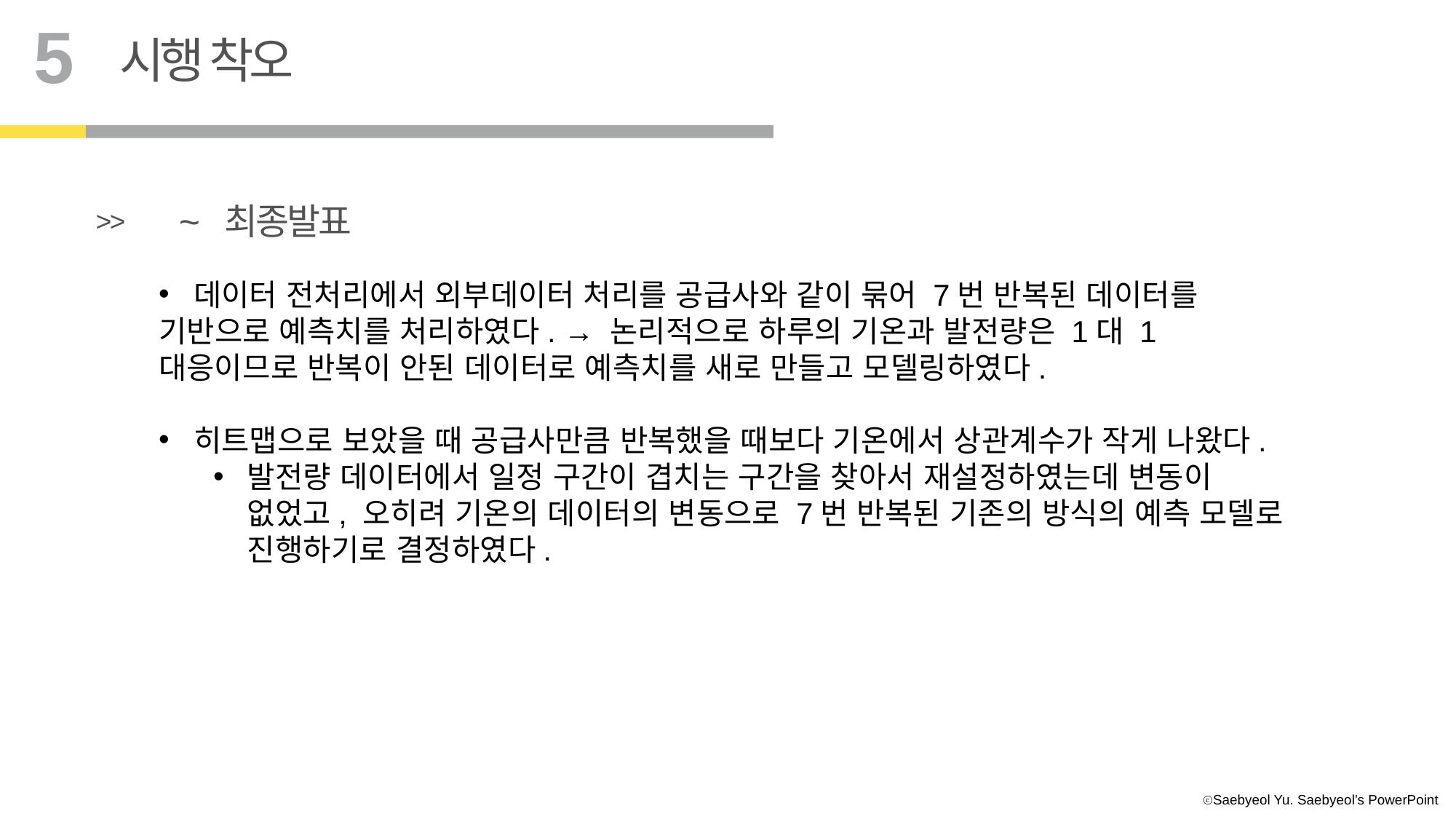

5
 시행 착오

~  최종발표
>>
  데이터 전처리에서 외부데이터 처리를 공급사와 같이 묶어 7번 반복된 데이터를 기반으로 예측치를 처리하였다. → 논리적으로 하루의 기온과 발전량은 1대 1 대응이므로 반복이 안된 데이터로 예측치를 새로 만들고 모델링하였다.

  히트맵으로 보았을 때 공급사만큼 반복했을 때보다 기온에서 상관계수가 작게 나왔다.
발전량 데이터에서 일정 구간이 겹치는 구간을 찾아서 재설정하였는데 변동이 없었고, 오히려 기온의 데이터의 변동으로 7번 반복된 기존의 방식의 예측 모델로 진행하기로 결정하였다.